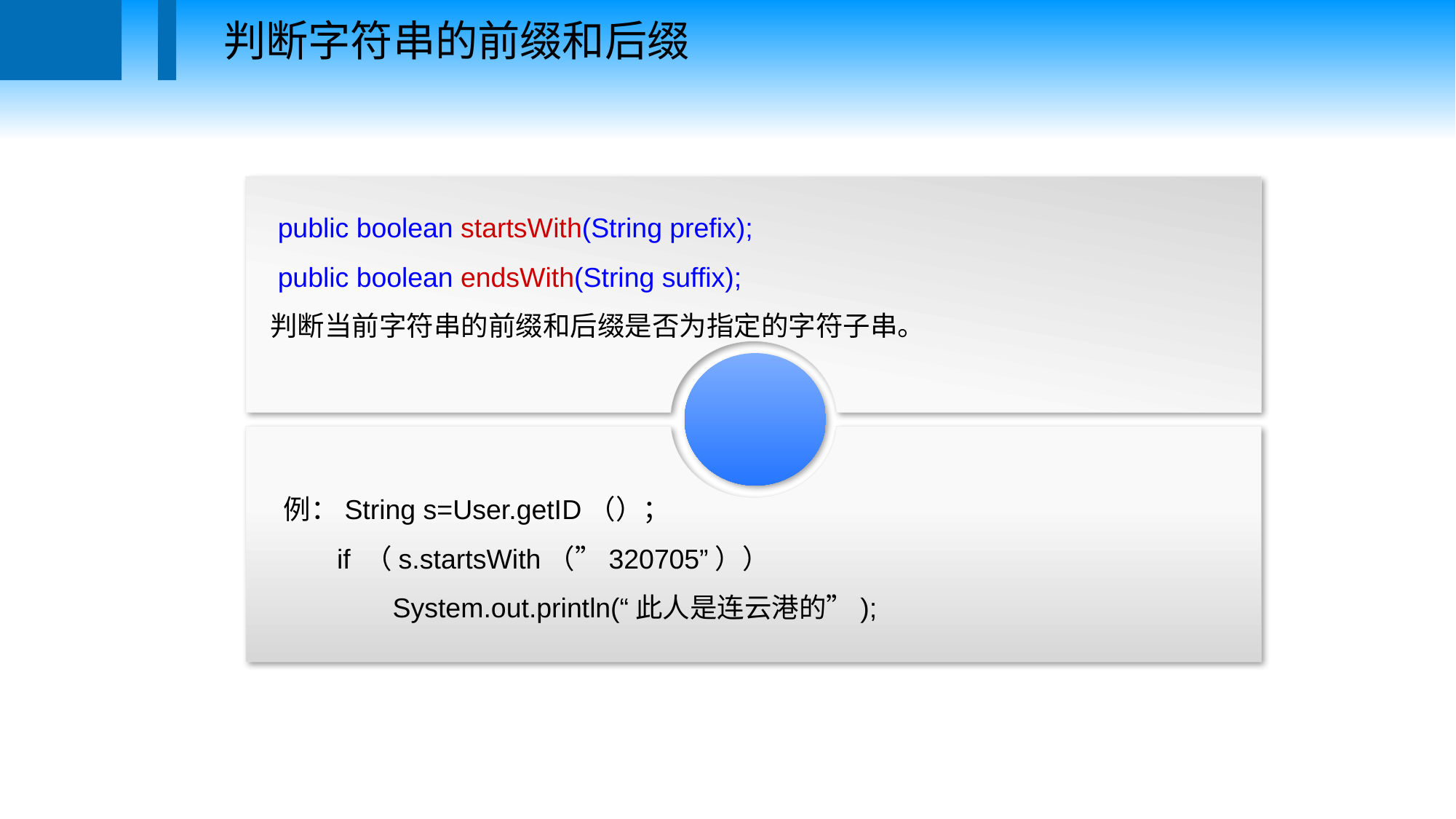

判断字符串的前缀和后缀

 public boolean startsWith(String prefix);
 public boolean endsWith(String suffix);
判断当前字符串的前缀和后缀是否为指定的字符子串。

例：String s=User.getID（）；
       if （s.startsWith（”320705”））
	System.out.println(“此人是连云港的”);